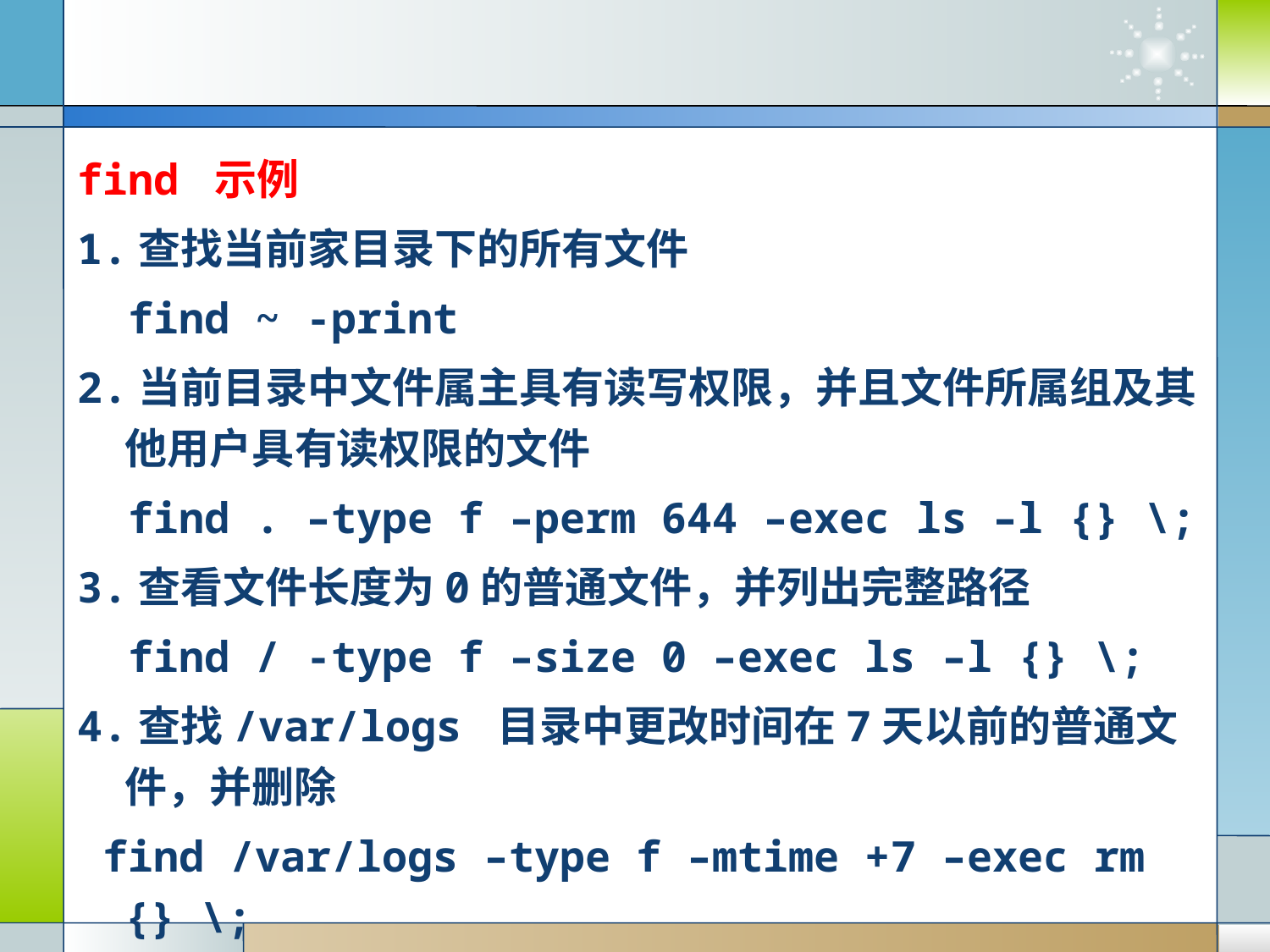

#
find 示例
1.查找当前家目录下的所有文件
  find ~ -print
2.当前目录中文件属主具有读写权限，并且文件所属组及其他用户具有读权限的文件
  find . –type f –perm 644 –exec ls –l {} \;
3.查看文件长度为0的普通文件，并列出完整路径
  find / -type f –size 0 –exec ls –l {} \;
4.查找/var/logs 目录中更改时间在7天以前的普通文件，并删除
 find /var/logs –type f –mtime +7 –exec rm {} \;
70